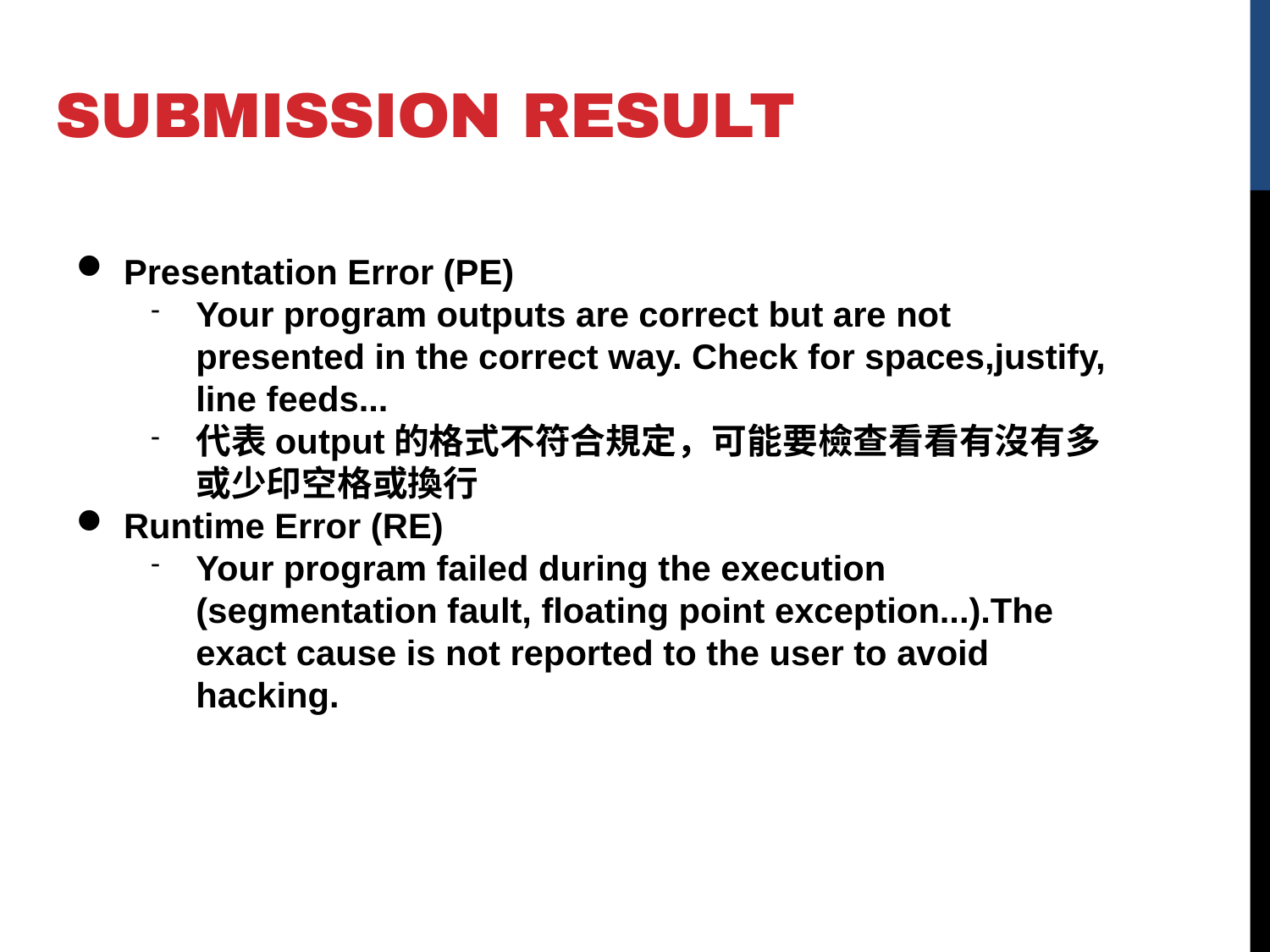

Submission Result

Presentation Error (PE)
Your program outputs are correct but are not presented in the correct way. Check for spaces,justify, line feeds...
代表output的格式不符合規定，可能要檢查看看有沒有多或少印空格或換行
Runtime Error (RE)
Your program failed during the execution (segmentation fault, floating point exception...).The exact cause is not reported to the user to avoid hacking.